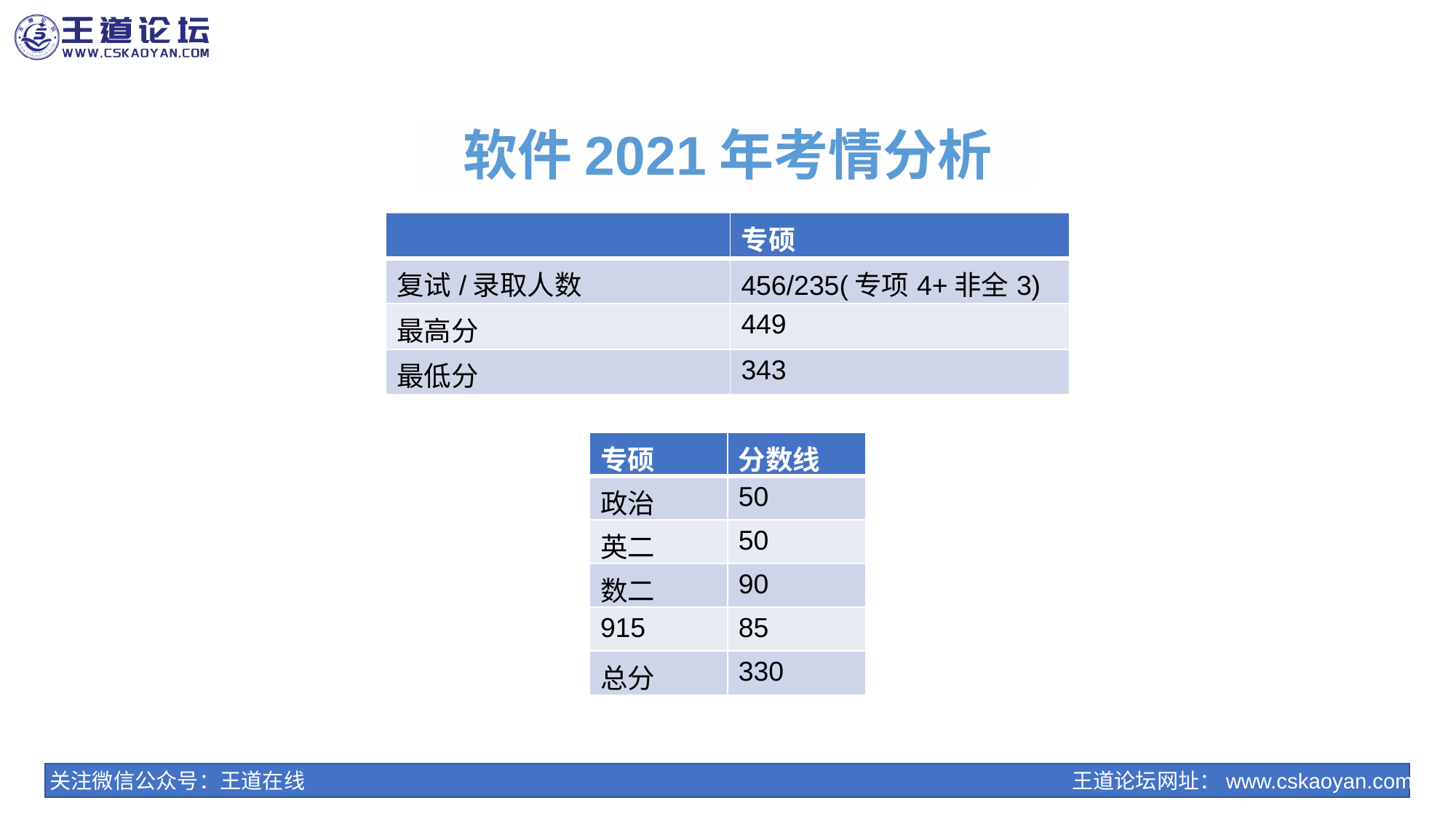

软件2021年考情分析
|  | 专硕 |
| --- | --- |
| 复试/录取人数 | 456/235(专项4+非全3) |
| 最高分 | 449 |
| 最低分 | 343 |
| 专硕 | 分数线 |
| --- | --- |
| 政治 | 50 |
| 英二 | 50 |
| 数二 | 90 |
| 915 | 85 |
| 总分 | 330 |
王道论坛网址：www.cskaoyan.com
关注微信公众号：王道在线